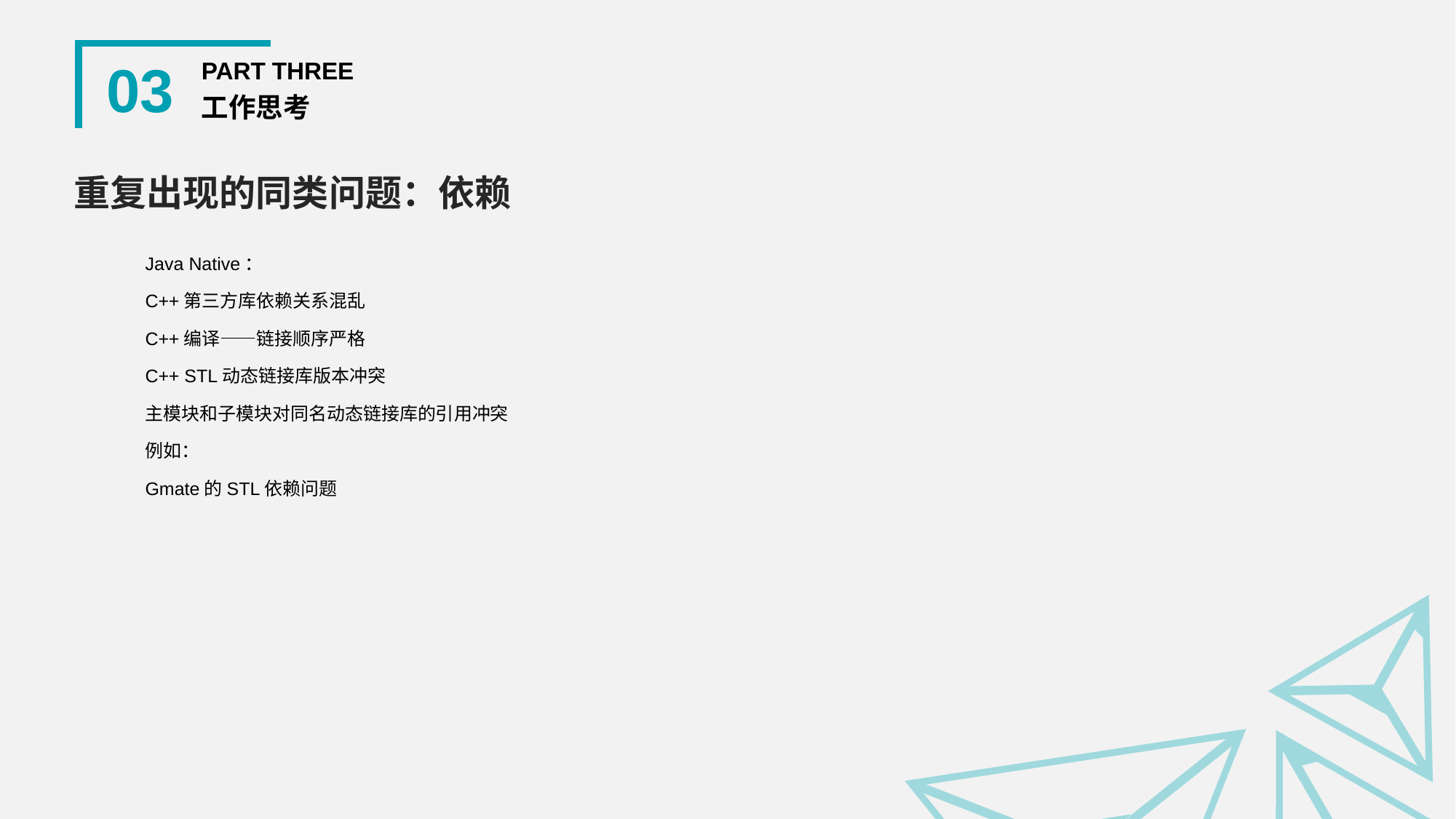

03
PART THREE
工作思考
重复出现的同类问题：依赖
Java Native：
C++第三方库依赖关系混乱
C++编译——链接顺序严格
C++ STL动态链接库版本冲突
主模块和子模块对同名动态链接库的引用冲突
例如：
Gmate的STL依赖问题